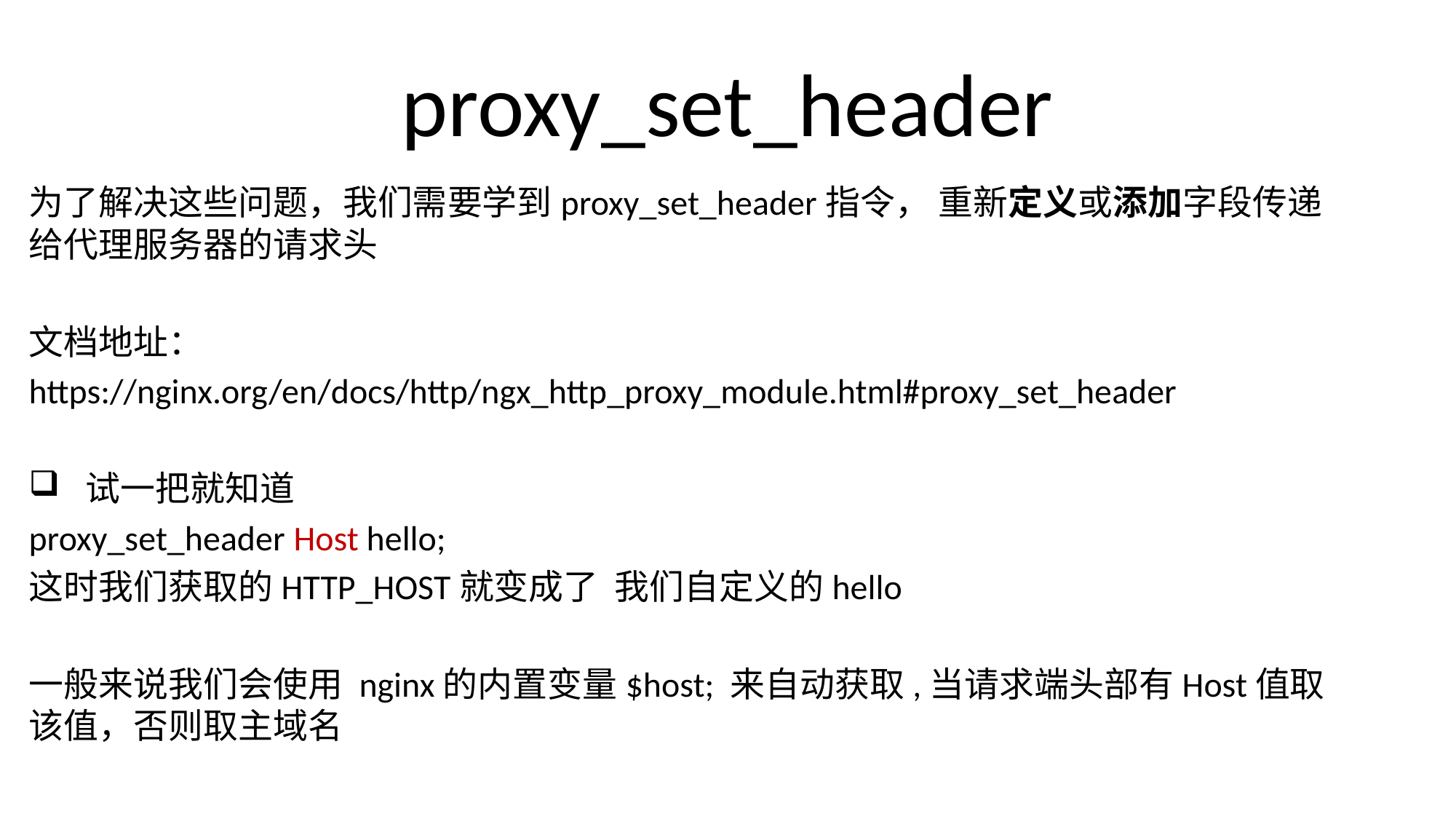

# proxy_set_header
为了解决这些问题，我们需要学到proxy_set_header指令， 重新定义或添加字段传递给代理服务器的请求头

文档地址：
https://nginx.org/en/docs/http/ngx_http_proxy_module.html#proxy_set_header

试一把就知道
proxy_set_header Host hello;
这时我们获取的HTTP_HOST就变成了  我们自定义的hello

一般来说我们会使用 nginx的内置变量$host; 来自动获取,当请求端头部有Host值取该值，否则取主域名